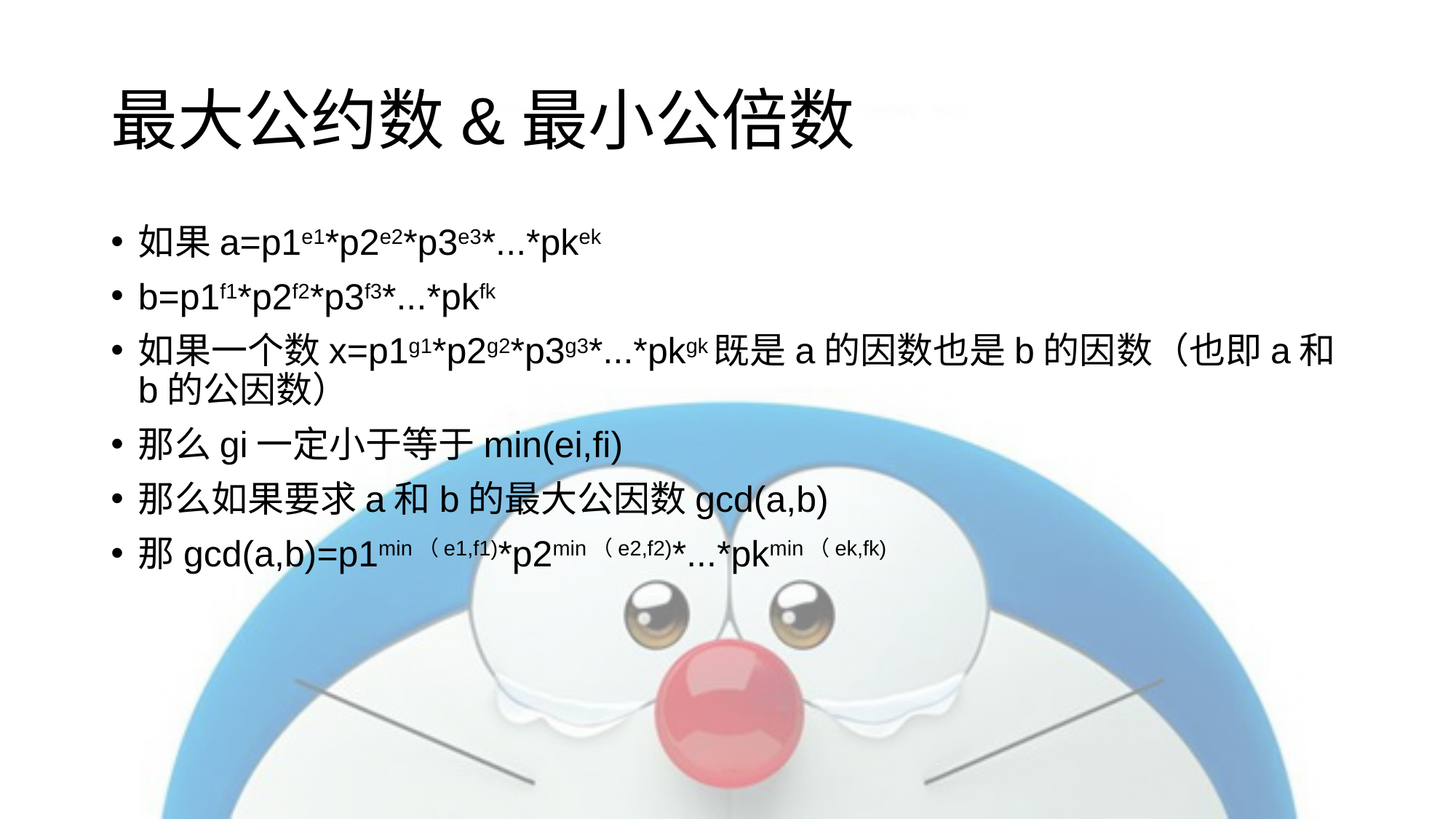

# 最大公约数&最小公倍数
如果a=p1e1*p2e2*p3e3*...*pkek
b=p1f1*p2f2*p3f3*...*pkfk
如果一个数x=p1g1*p2g2*p3g3*...*pkgk既是a的因数也是b的因数（也即a和b的公因数）
那么gi一定小于等于min(ei,fi)
那么如果要求a和b的最大公因数gcd(a,b)
那gcd(a,b)=p1min（e1,f1)*p2min（e2,f2)*...*pkmin（ek,fk)